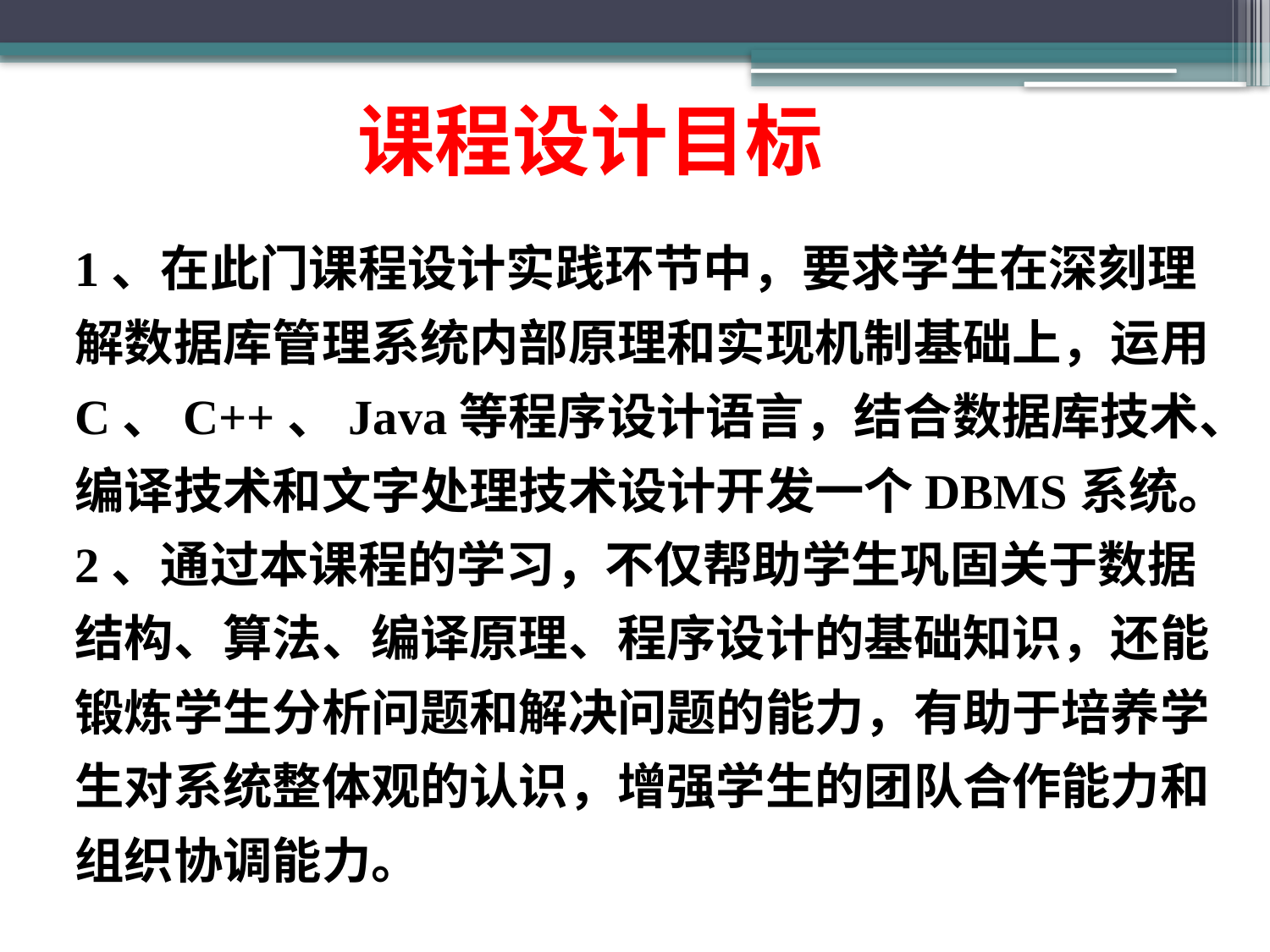

课程设计目标
1、在此门课程设计实践环节中，要求学生在深刻理解数据库管理系统内部原理和实现机制基础上，运用C、C++、Java等程序设计语言，结合数据库技术、编译技术和文字处理技术设计开发一个DBMS系统。
2、通过本课程的学习，不仅帮助学生巩固关于数据结构、算法、编译原理、程序设计的基础知识，还能锻炼学生分析问题和解决问题的能力，有助于培养学生对系统整体观的认识，增强学生的团队合作能力和组织协调能力。